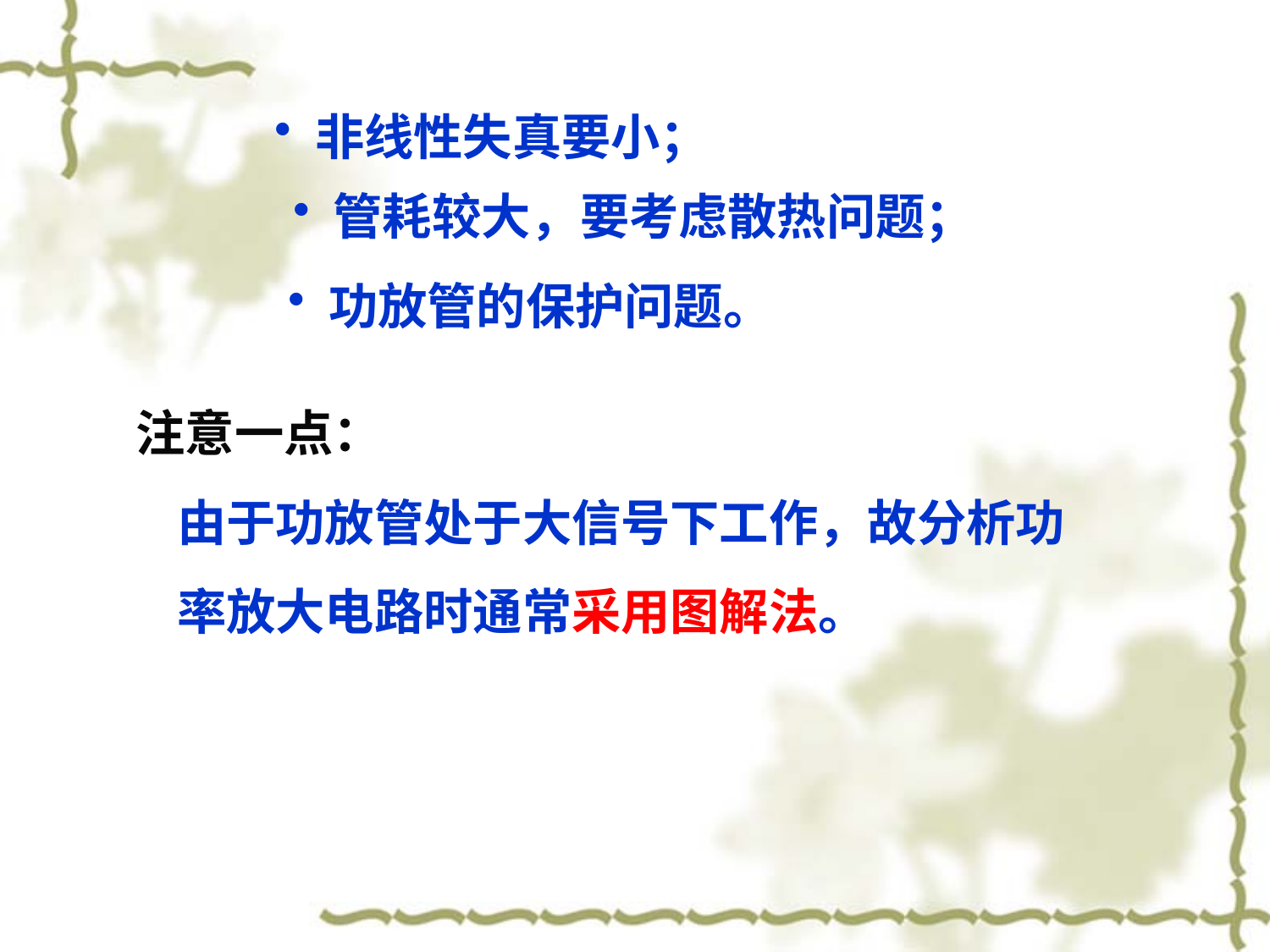

非线性失真要小；
 管耗较大，要考虑散热问题；
 功放管的保护问题。
注意一点：
由于功放管处于大信号下工作，故分析功率放大电路时通常采用图解法。
150